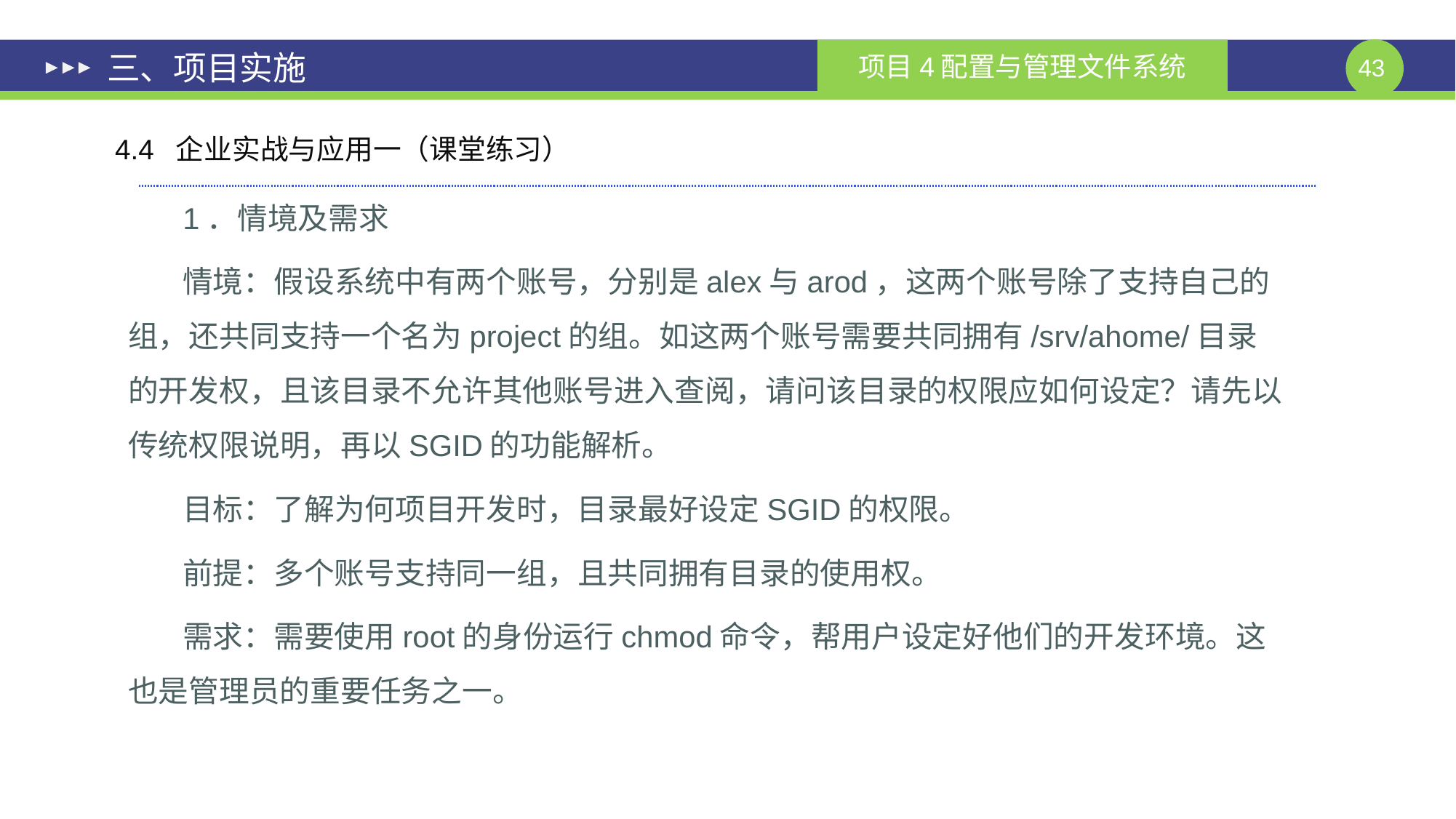

# 三、项目实施
4.4  企业实战与应用一（课堂练习）
1．情境及需求
情境：假设系统中有两个账号，分别是alex与arod，这两个账号除了支持自己的组，还共同支持一个名为project的组。如这两个账号需要共同拥有/srv/ahome/目录的开发权，且该目录不允许其他账号进入查阅，请问该目录的权限应如何设定？请先以传统权限说明，再以SGID的功能解析。
目标：了解为何项目开发时，目录最好设定SGID的权限。
前提：多个账号支持同一组，且共同拥有目录的使用权。
需求：需要使用root的身份运行chmod命令，帮用户设定好他们的开发环境。这也是管理员的重要任务之一。